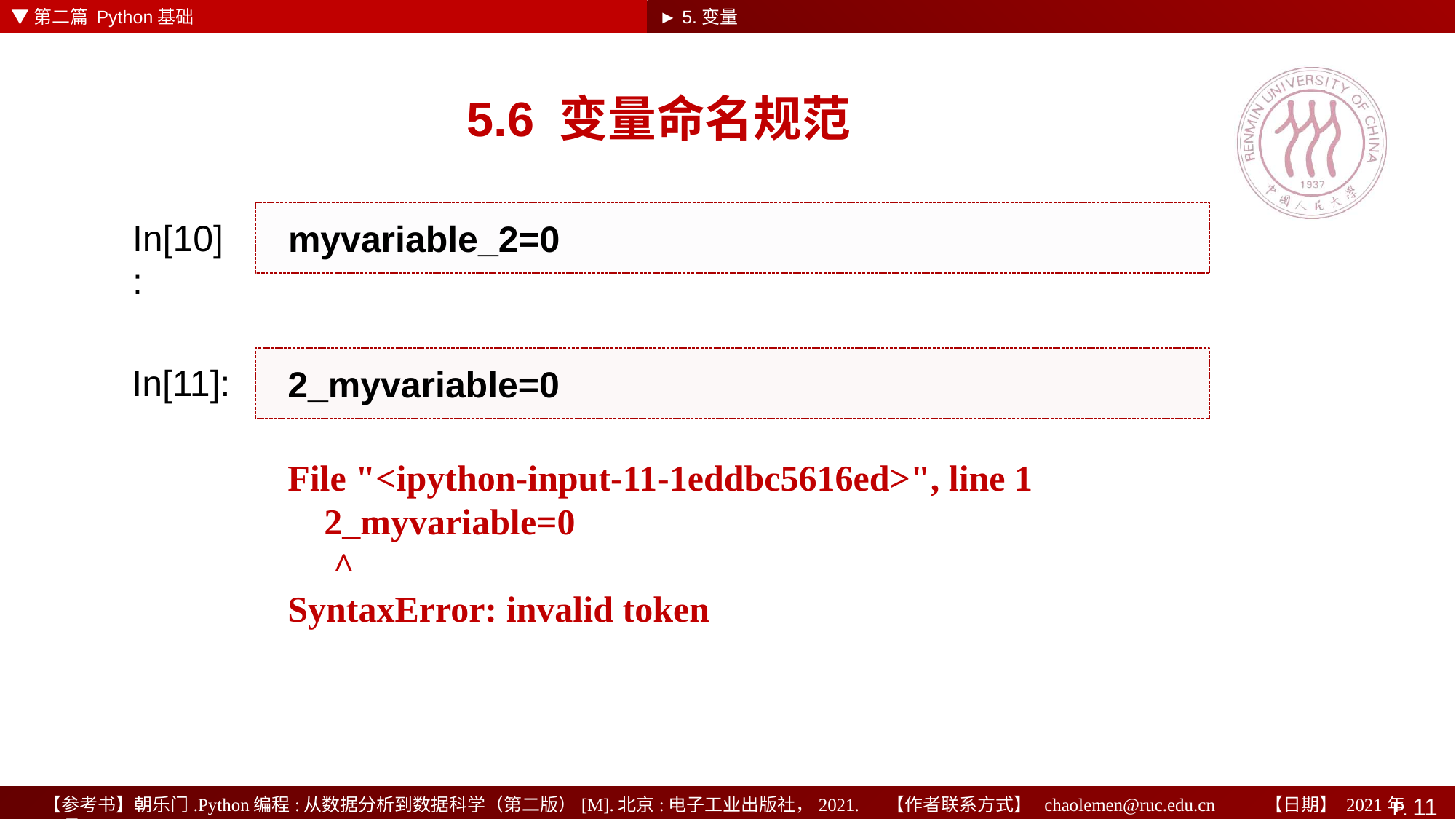

▼第二篇 Python基础
► 5.变量
# 5.6 变量命名规范
myvariable_2=0
In[10]:
2_myvariable=0
In[11]:
File "<ipython-input-11-1eddbc5616ed>", line 1
    2_myvariable=0
     ^
SyntaxError: invalid token